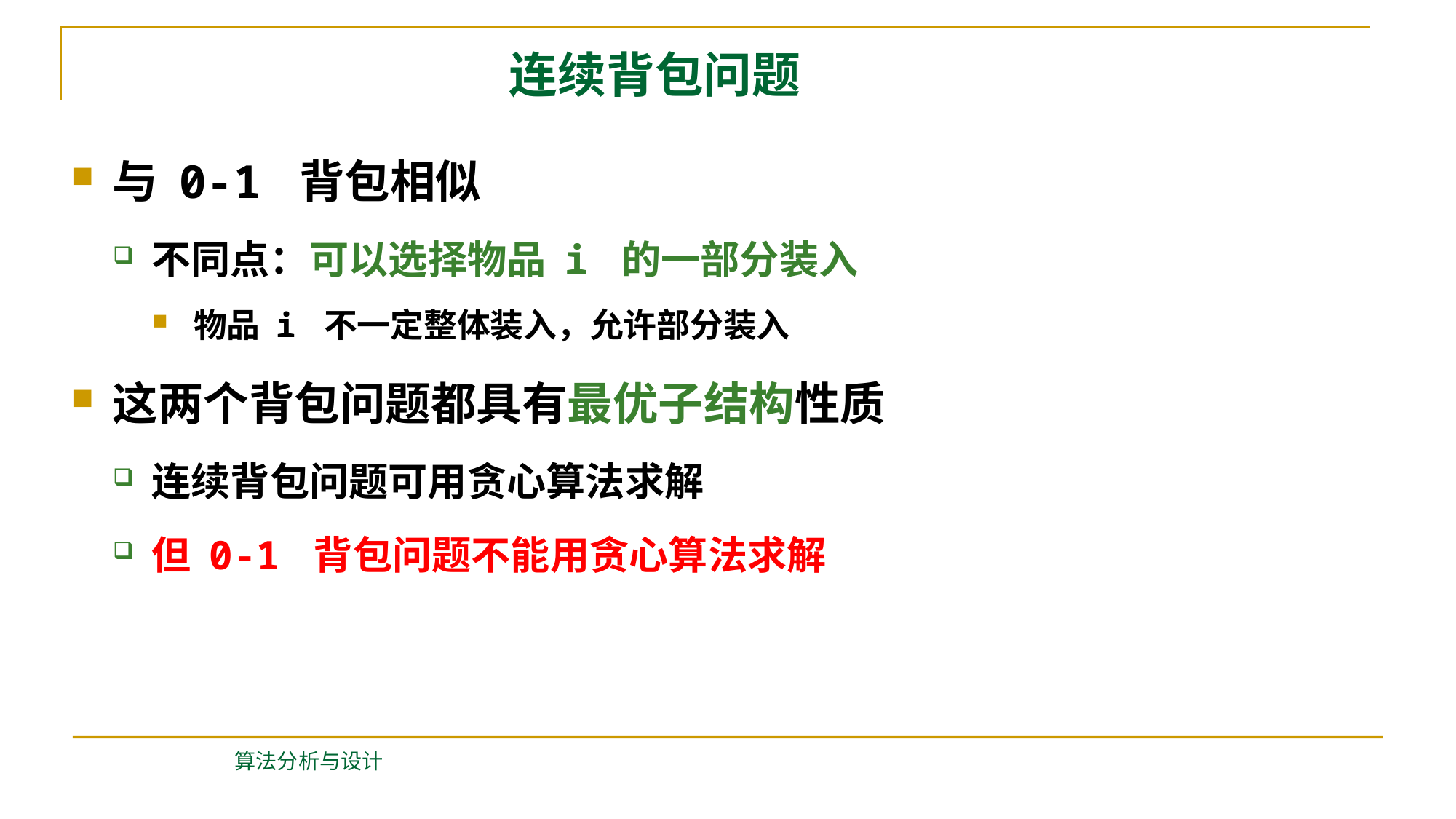

连续背包问题
与 0-1 背包相似
不同点：可以选择物品 i 的一部分装入
物品 i 不一定整体装入，允许部分装入
这两个背包问题都具有最优子结构性质
连续背包问题可用贪心算法求解
但 0-1 背包问题不能用贪心算法求解
算法分析与设计